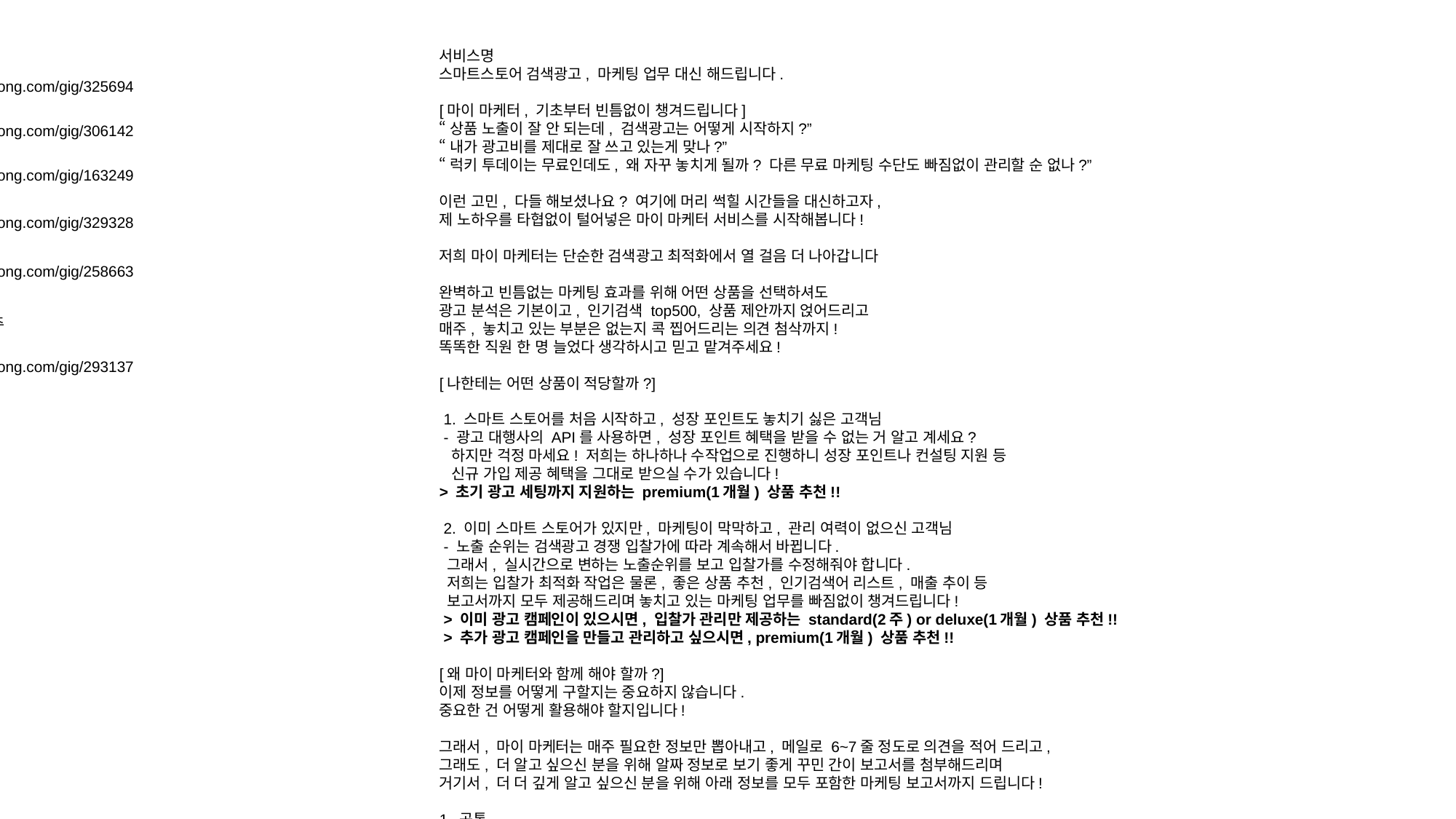

검색광고
서비스명
스마트스토어 검색광고, 마케팅 업무 대신 해드립니다.

[마이 마케터, 기초부터 빈틈없이 챙겨드립니다]
“상품 노출이 잘 안 되는데, 검색광고는 어떻게 시작하지?”
“내가 광고비를 제대로 잘 쓰고 있는게 맞나?”
“럭키 투데이는 무료인데도, 왜 자꾸 놓치게 될까? 다른 무료 마케팅 수단도 빠짐없이 관리할 순 없나?”

이런 고민, 다들 해보셨나요? 여기에 머리 썩힐 시간들을 대신하고자,
제 노하우를 타협없이 털어넣은 마이 마케터 서비스를 시작해봅니다!

저희 마이 마케터는 단순한 검색광고 최적화에서 열 걸음 더 나아갑니다

완벽하고 빈틈없는 마케팅 효과를 위해 어떤 상품을 선택하셔도
광고 분석은 기본이고, 인기검색 top500, 상품 제안까지 얹어드리고
매주, 놓치고 있는 부분은 없는지 콕 찝어드리는 의견 첨삭까지!
똑똑한 직원 한 명 늘었다 생각하시고 믿고 맡겨주세요!

[나한테는 어떤 상품이 적당할까?]

 1. 스마트 스토어를 처음 시작하고, 성장 포인트도 놓치기 싫은 고객님
 - 광고 대행사의 API를 사용하면, 성장 포인트 혜택을 받을 수 없는 거 알고 계세요?
  하지만 걱정 마세요! 저희는 하나하나 수작업으로 진행하니 성장 포인트나 컨설팅 지원 등
  신규 가입 제공 혜택을 그대로 받으실 수가 있습니다!
> 초기 광고 세팅까지 지원하는 premium(1개월) 상품 추천!!

 2. 이미 스마트 스토어가 있지만, 마케팅이 막막하고, 관리 여력이 없으신 고객님
 - 노출 순위는 검색광고 경쟁 입찰가에 따라 계속해서 바뀝니다.
 그래서, 실시간으로 변하는 노출순위를 보고 입찰가를 수정해줘야 합니다.
 저희는 입찰가 최적화 작업은 물론, 좋은 상품 추천, 인기검색어 리스트, 매출 추이 등
 보고서까지 모두 제공해드리며 놓치고 있는 마케팅 업무를 빠짐없이 챙겨드립니다!
 > 이미 광고 캠페인이 있으시면, 입찰가 관리만 제공하는 standard(2주) or deluxe(1개월) 상품 추천!!
 > 추가 광고 캠페인을 만들고 관리하고 싶으시면, premium(1개월) 상품 추천!!

[왜 마이 마케터와 함께 해야 할까?]
이제 정보를 어떻게 구할지는 중요하지 않습니다.
중요한 건 어떻게 활용해야 할지입니다!

그래서, 마이 마케터는 매주 필요한 정보만 뽑아내고, 메일로 6~7줄 정도로 의견을 적어 드리고,
그래도, 더 알고 싶으신 분을 위해 알짜 정보로 보기 좋게 꾸민 간이 보고서를 첨부해드리며
거기서, 더 더 깊게 알고 싶으신 분을 위해 아래 정보를 모두 포함한 마케팅 보고서까지 드립니다!

1. 공통
- 광고 관리
광고비 예측, 입찰가 최적화 쯤이야 다들 쉽게 접하시죠?
광고 소재를 최대 20개까지 관리하는 마케팅은 오직 마이 마케터 뿐입니다!
 광고비/전환액 등 비용 관리 및 현황 보고
 광고비 부족 알림 및 충전 안내
 다음달 광고비 예상
 ROAS율에 따른 실시간 입찰가 변경 (매일)
 광고 성과에 따른 실시간 불량소재 삭제/신규소재 추가 (3일 간격)
※ ROAS율: 광고비 대비 매출액을 뜻함, 광고비 성과를 파악할 수 있음
※ 광고소재: 하나의 상품에 적용할 수 있는 광고 수로 최대 10개까지 노출됨
- 상품 분석
내 상점이란 마음으로, 마케팅을 넘어서 상품 업무까지 도움을 드립니다.
고객님이 잘 되는야 제가 보람찹니다. 아래 준비해온 것들 외에 더 필요하시면,
언제든 편하게 말씀주세요!
 best/worst 상품 원인 분석
 카테고리별 인기검색어 top 500
(+스토어팜 연동시)
 월 매출액 추이
 상품/럭키투데이/SNS 연동 여부 및 마지막 업로드 일자 확인

[구매 전, 확인해주세요!]
정기 구독 2주, 4주 단위 구매 상품입니다.
광고 계정은 미리 준비해주세요
쇼핑 광고를 처음 시작하는 경우, 광고 소재 검수로 시간이 더 소요될 수 있습니다.
광고시스템(필수) / 스토어팜(선택)의 계정 권한 부여가 필요합니다.
마케팅 보고서를 주기적으로 받을 요일과 메일을 알려주세요

[환불 규정 및 유의 사항]
오타나 엑셀 버전 차이에 따른 문제 등은 A/S 지속 지원해드립니다.
기타 부득이한 사유로, 실 사용기간 3일 이하에 한해 전액 환불해드립니다. (premium 상품의 경우, 캠페인 삭제)
이메일(솔루션 포함) 발송 이후에는 환불이 불가합니다.

[직접 관리해보고 싶으시다면?]
마이 마케터는 모든 과정을 수작업으로 진행합니다.
따라서, 누구나 방법만 알면 저처럼 작업하실 수 있습니다.
다만, 방법이 조금 복잡하고 매일매일 꾸준히 한다는 게 사실 쉽지 않습니다

고객님 중에, 이용기간 만료 후에 직접 작업해보고 싶으시거나
작업 과정이 궁금하신 분들이 있으시면 편하게 문의주세요!
https://kmong.com/gig/325694
https://kmong.com/gig/306142
https://kmong.com/gig/163249
https://kmong.com/gig/329328
https://kmong.com/gig/258663
크롤링 외주
https://kmong.com/gig/293137